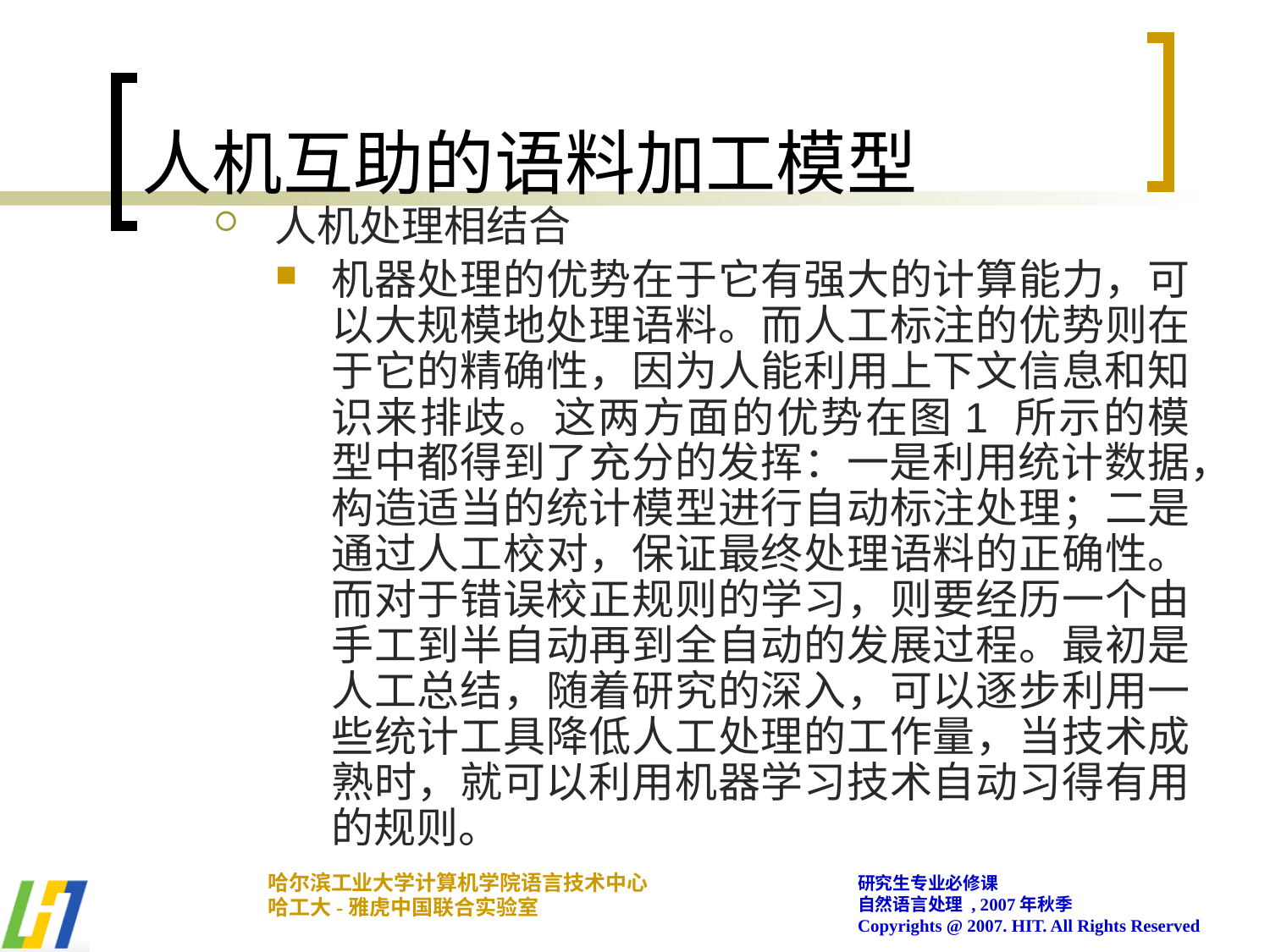

# 人机互助的语料加工模型
人机处理相结合
机器处理的优势在于它有强大的计算能力，可以大规模地处理语料。而人工标注的优势则在于它的精确性，因为人能利用上下文信息和知识来排歧。这两方面的优势在图1 所示的模型中都得到了充分的发挥：一是利用统计数据，构造适当的统计模型进行自动标注处理；二是通过人工校对，保证最终处理语料的正确性。而对于错误校正规则的学习，则要经历一个由手工到半自动再到全自动的发展过程。最初是人工总结，随着研究的深入，可以逐步利用一些统计工具降低人工处理的工作量，当技术成熟时，就可以利用机器学习技术自动习得有用的规则。

哈尔滨工业大学计算机学院语言技术中心
哈工大-雅虎中国联合实验室
研究生专业必修课
自然语言处理 , 2007年秋季
Copyrights @ 2007. HIT. All Rights Reserved